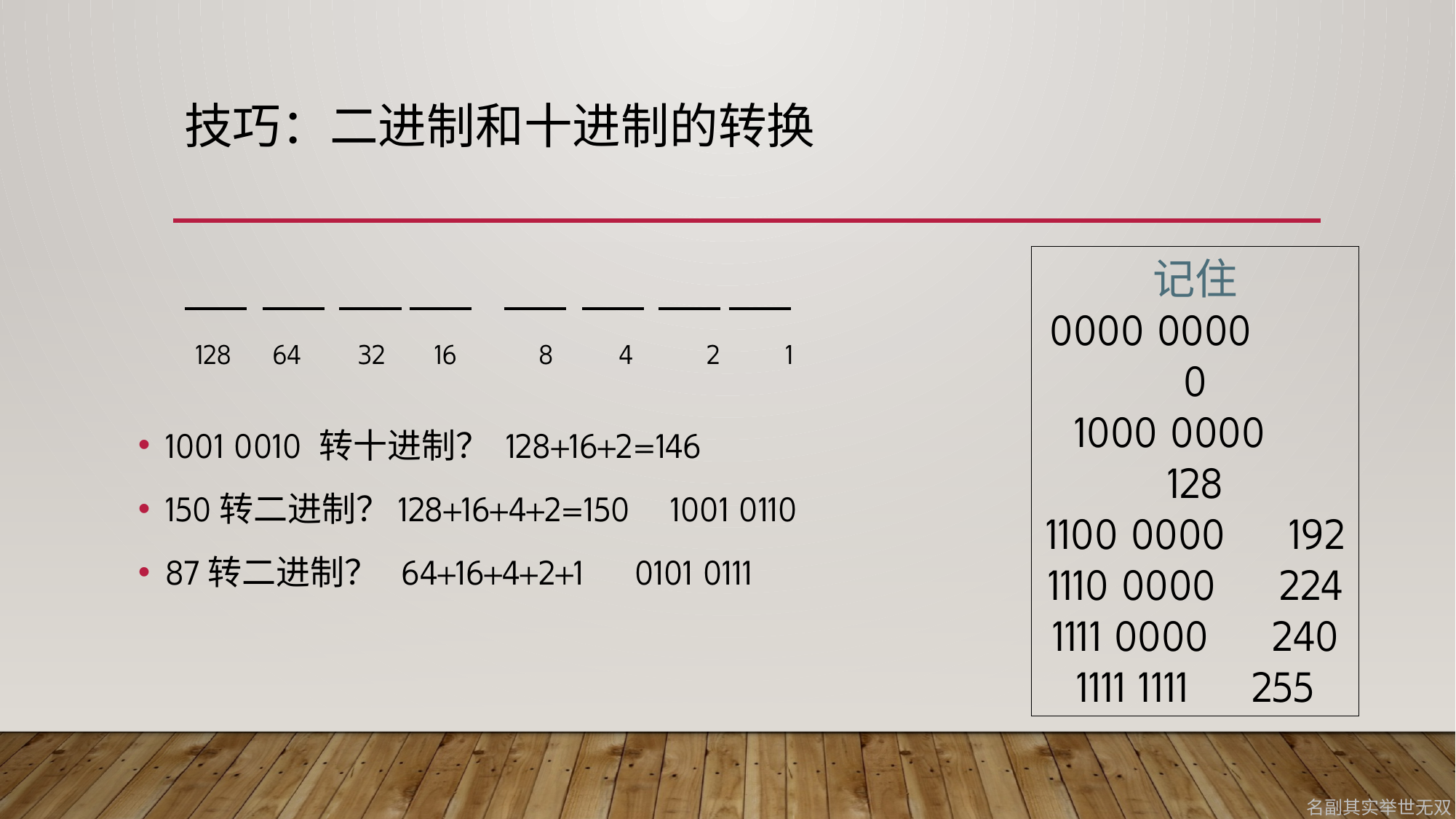

# 技巧：二进制和十进制的转换
记住
0000 0000        0
1000 0000     128
1100 0000     192
1110 0000     224
1111 0000     240
1111 1111     255
128     64       32      16          8        4         2        1
1001 0010 转十进制？ 128+16+2=146
150转二进制？128+16+4+2=150    1001 0110
87转二进制？  64+16+4+2+1     0101 0111